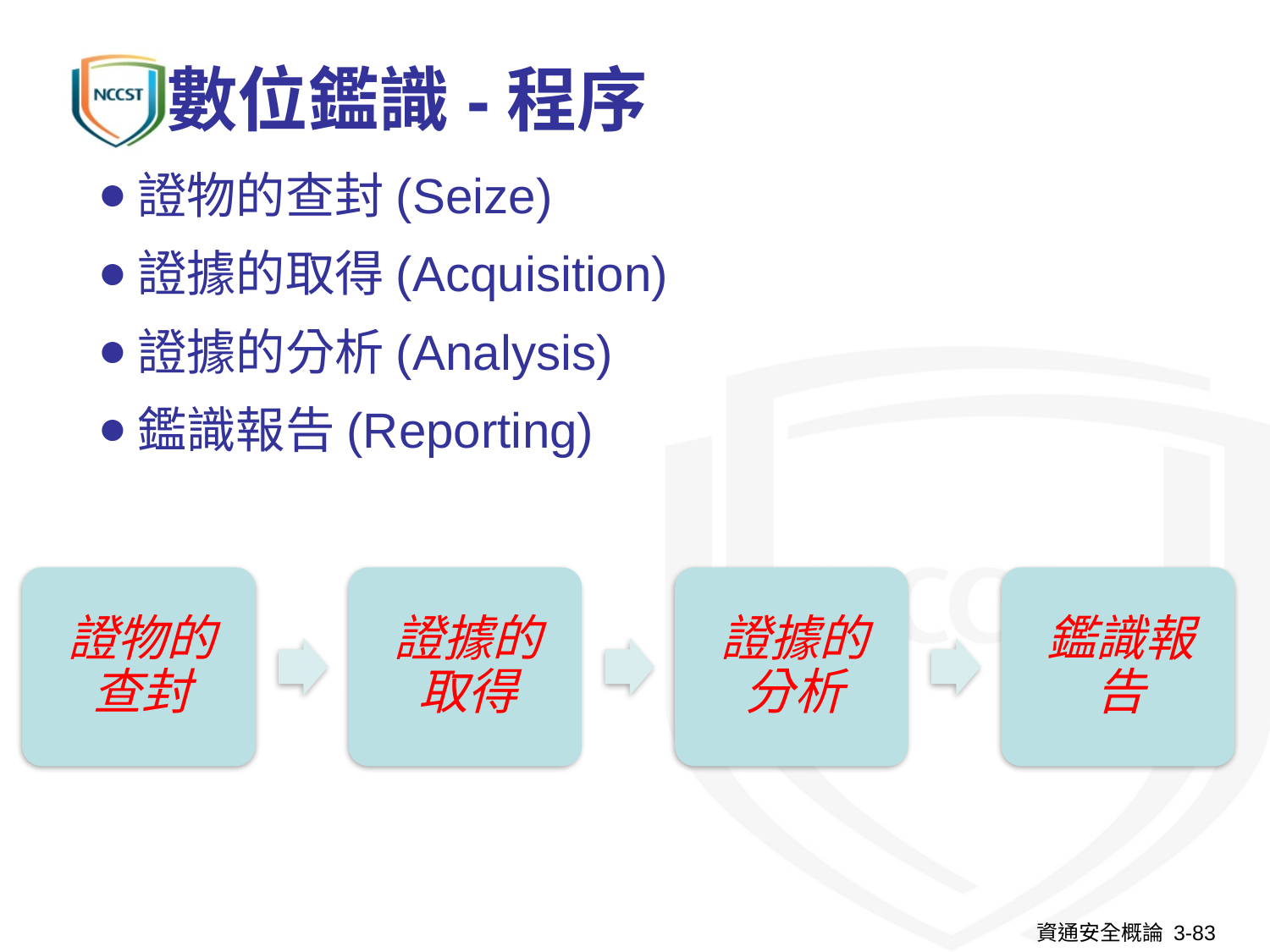

# 數位鑑識-程序
證物的查封(Seize)
證據的取得(Acquisition)
證據的分析(Analysis)
鑑識報告(Reporting)
證物的查封

證據的取得

證據的分析

鑑識報告